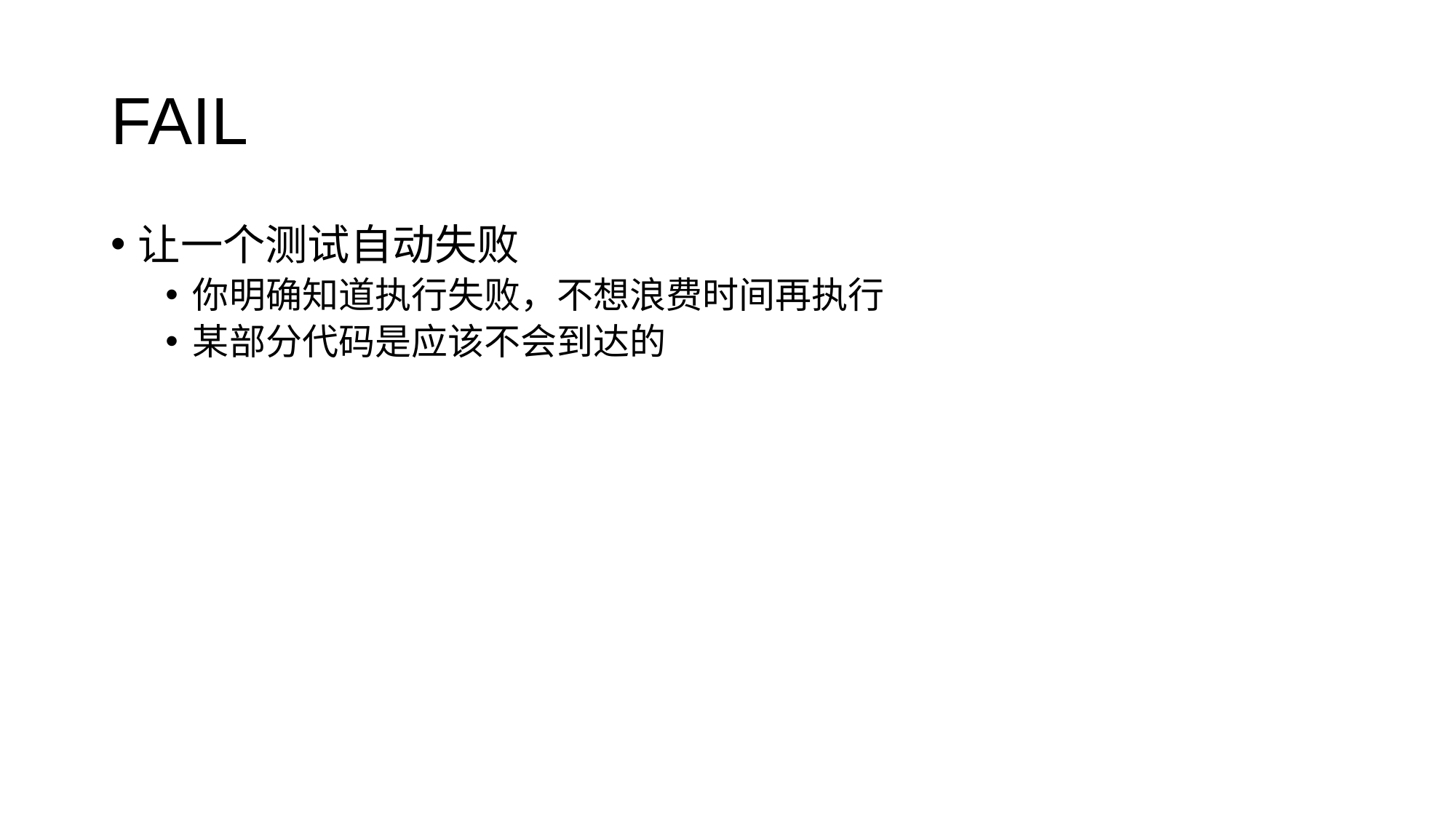

# FAIL
让一个测试自动失败
你明确知道执行失败，不想浪费时间再执行
某部分代码是应该不会到达的